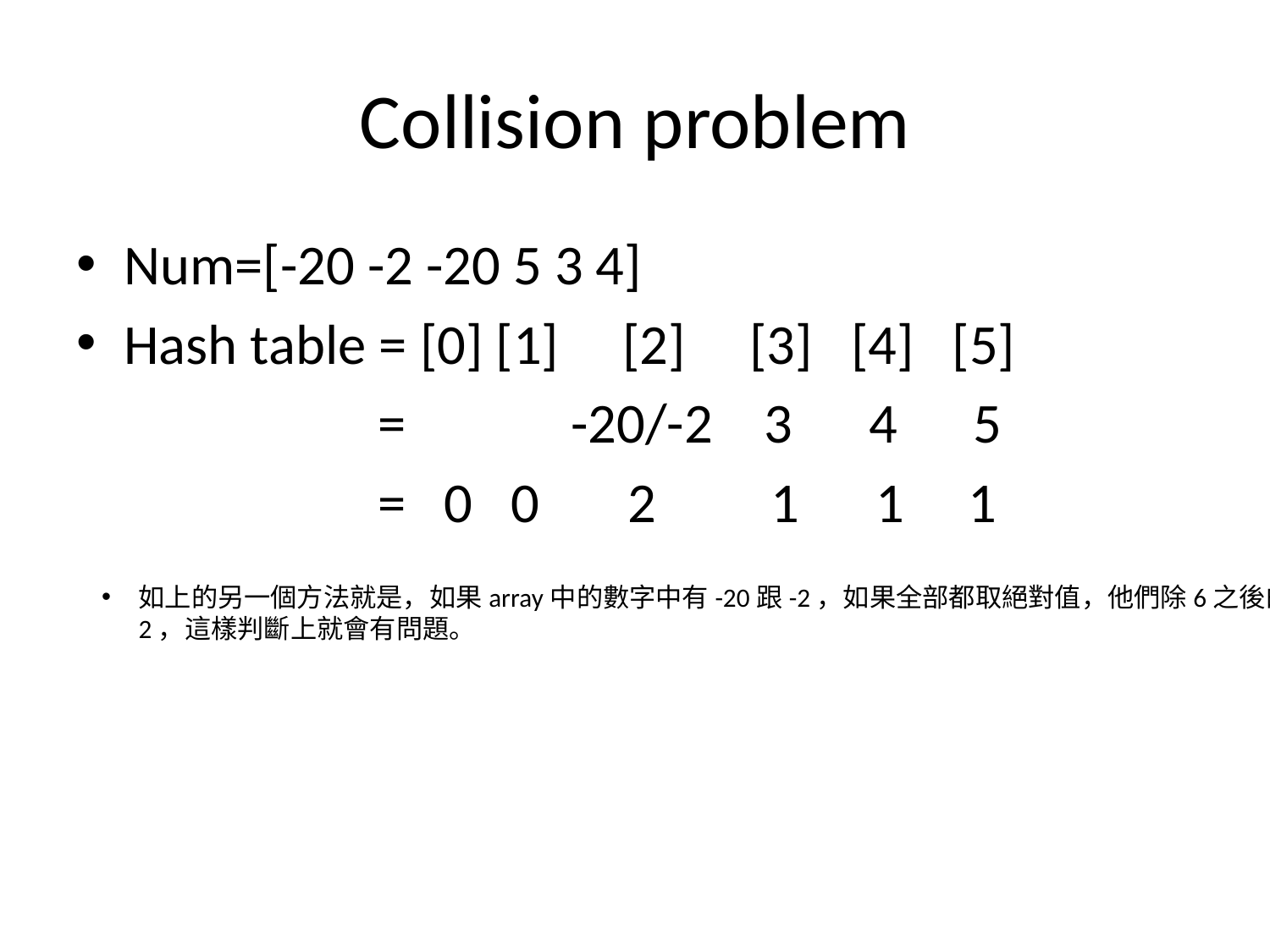

# Collision problem
Num=[-20 -2 -20 5 3 4]
Hash table = [0] [1]     [2]     [3]   [4]   [5]
                    =             -20/-2    3      4      5
                    =   0   0       2         1      1     1

如上的另一個方法就是，如果array中的數字中有-20跟-2，如果全部都取絕對值，他們除6之後的餘數都是2，這樣判斷上就會有問題。